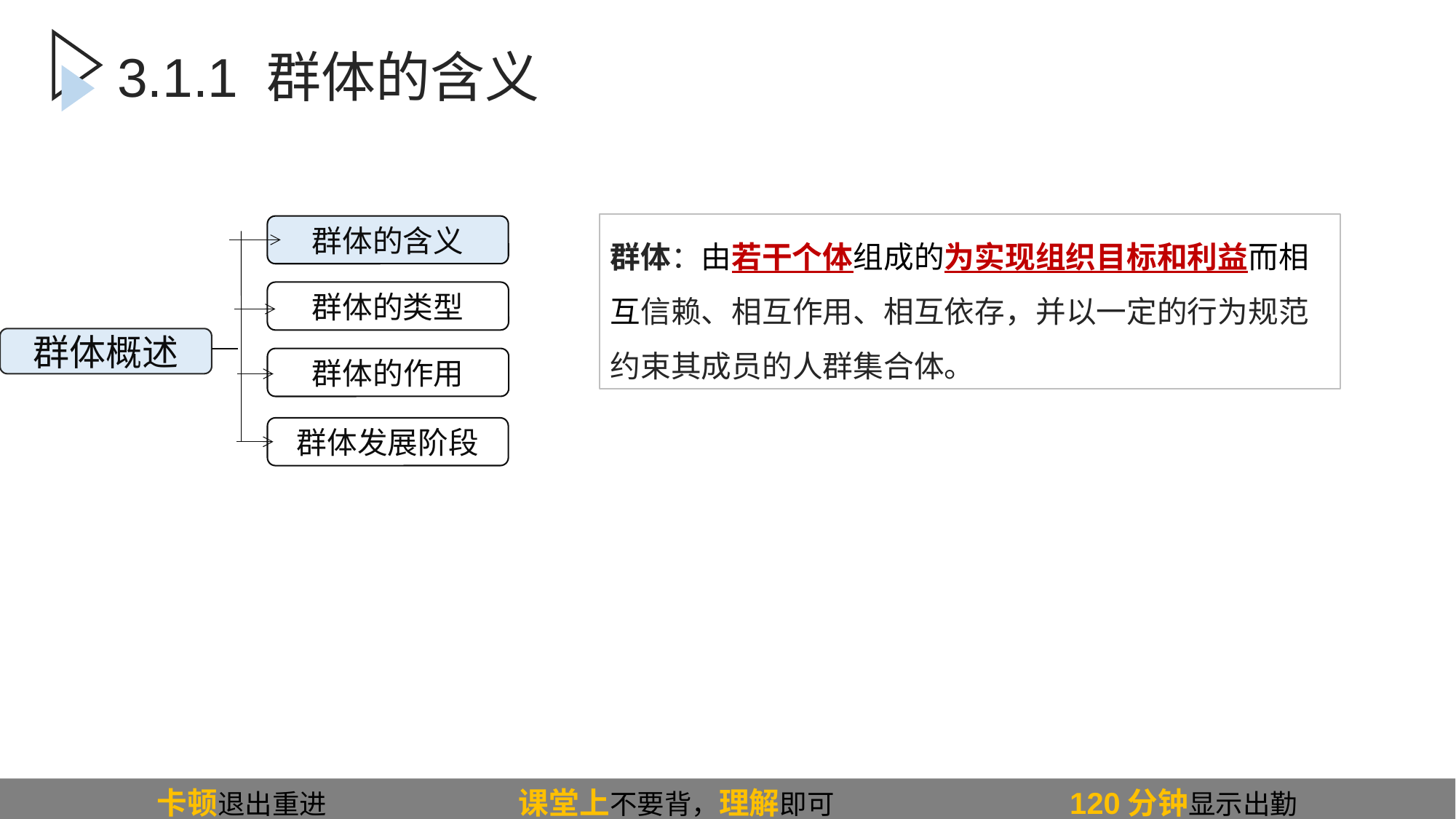

3.1.1 群体的含义
群体：由若干个体组成的为实现组织目标和利益而相互信赖、相互作用、相互依存，并以一定的行为规范约束其成员的人群集合体。
群体的含义
群体的类型

群体的作用
群体发展阶段
群体概述